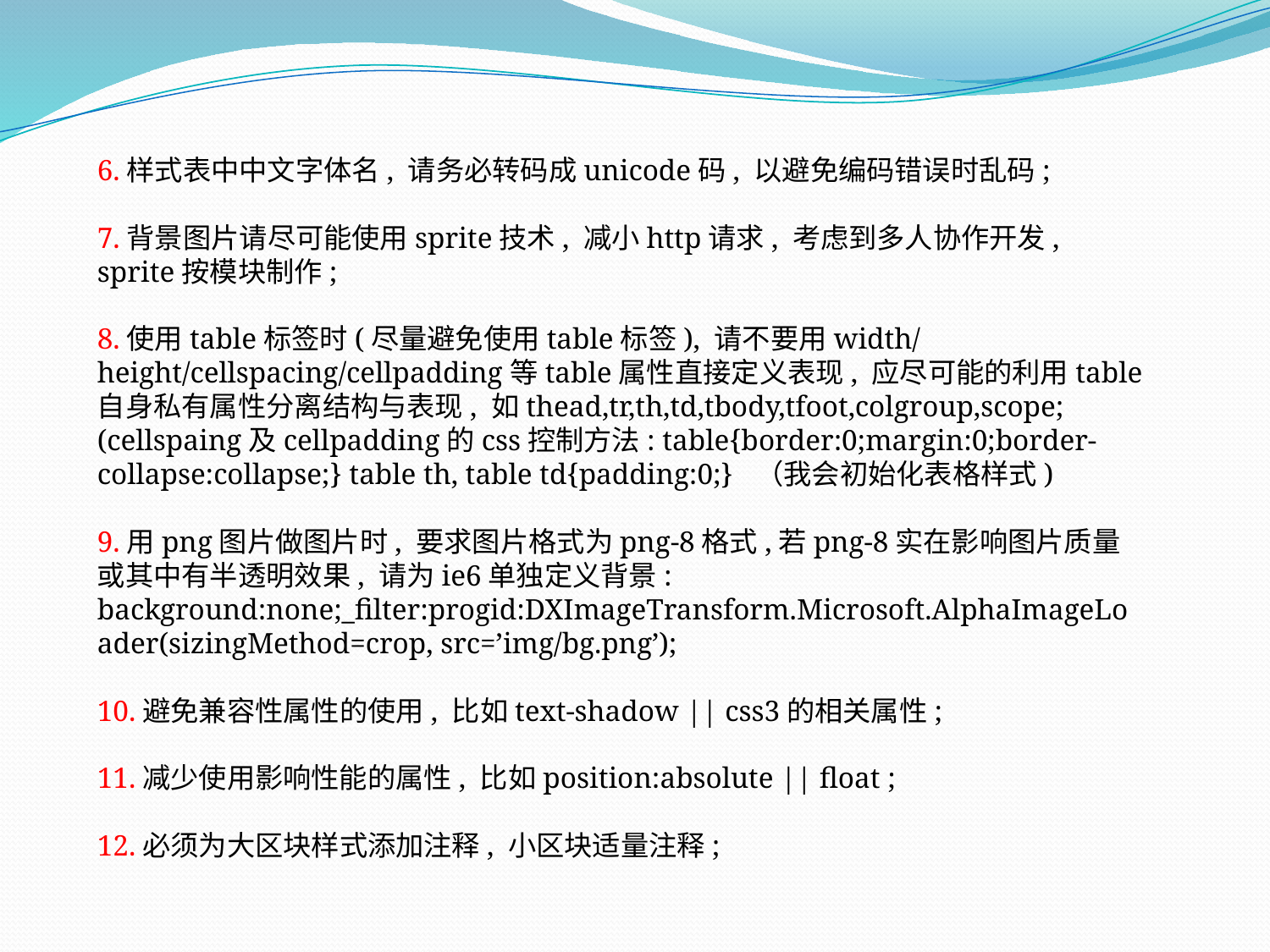

6.样式表中中文字体名, 请务必转码成unicode码, 以避免编码错误时乱码;

7.背景图片请尽可能使用sprite技术, 减小http请求, 考虑到多人协作开发, sprite按模块制作;

8.使用table标签时(尽量避免使用table标签), 请不要用width/ height/cellspacing/cellpadding等table属性直接定义表现, 应尽可能的利用table自身私有属性分离结构与表现, 如thead,tr,th,td,tbody,tfoot,colgroup,scope; (cellspaing及cellpadding的css控制方法: table{border:0;margin:0;border-collapse:collapse;} table th, table td{padding:0;}  （我会初始化表格样式)

9.用png图片做图片时, 要求图片格式为png-8格式,若png-8实在影响图片质量或其中有半透明效果, 请为ie6单独定义背景:
background:none;_filter:progid:DXImageTransform.Microsoft.AlphaImageLoader(sizingMethod=crop, src=’img/bg.png’);

10.避免兼容性属性的使用, 比如text-shadow || css3的相关属性;

11.减少使用影响性能的属性, 比如position:absolute || float ;

12.必须为大区块样式添加注释, 小区块适量注释;